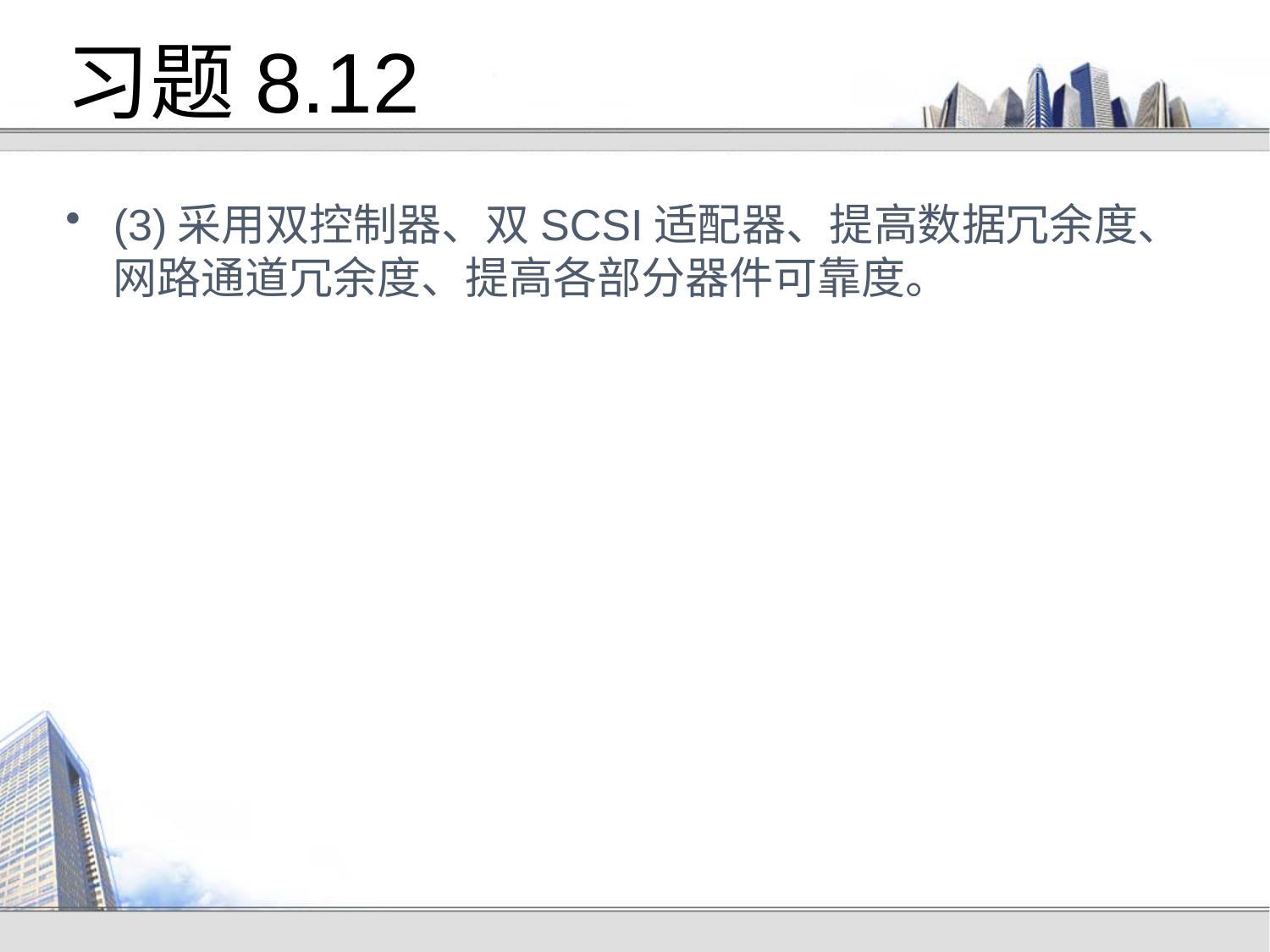

# 习题8.12
(3)采用双控制器、双SCSI适配器、提高数据冗余度、网路通道冗余度、提高各部分器件可靠度。